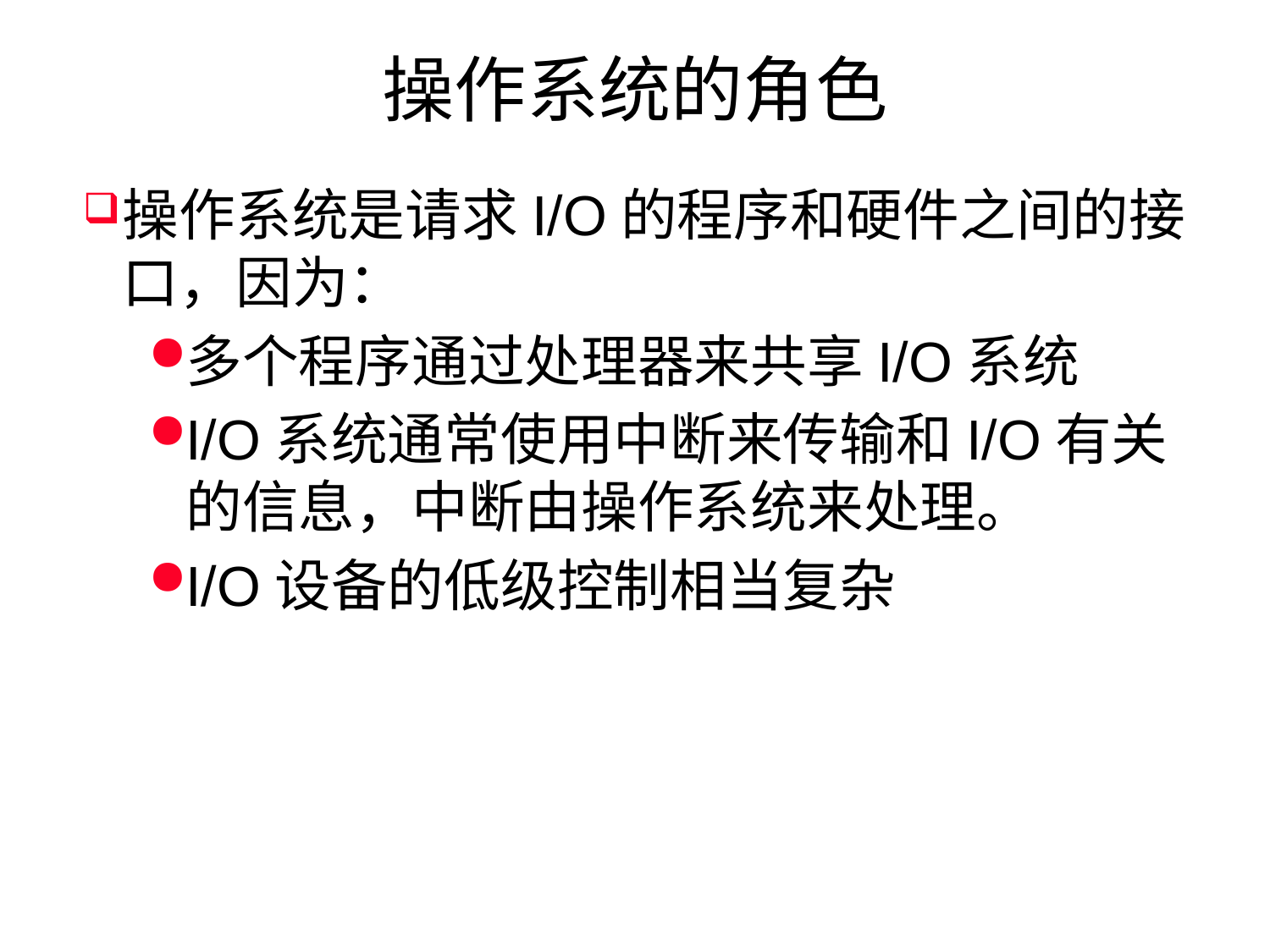

# 操作系统的角色
操作系统是请求I/O的程序和硬件之间的接口，因为：
多个程序通过处理器来共享I/O系统
I/O系统通常使用中断来传输和I/O有关的信息，中断由操作系统来处理。
I/O设备的低级控制相当复杂